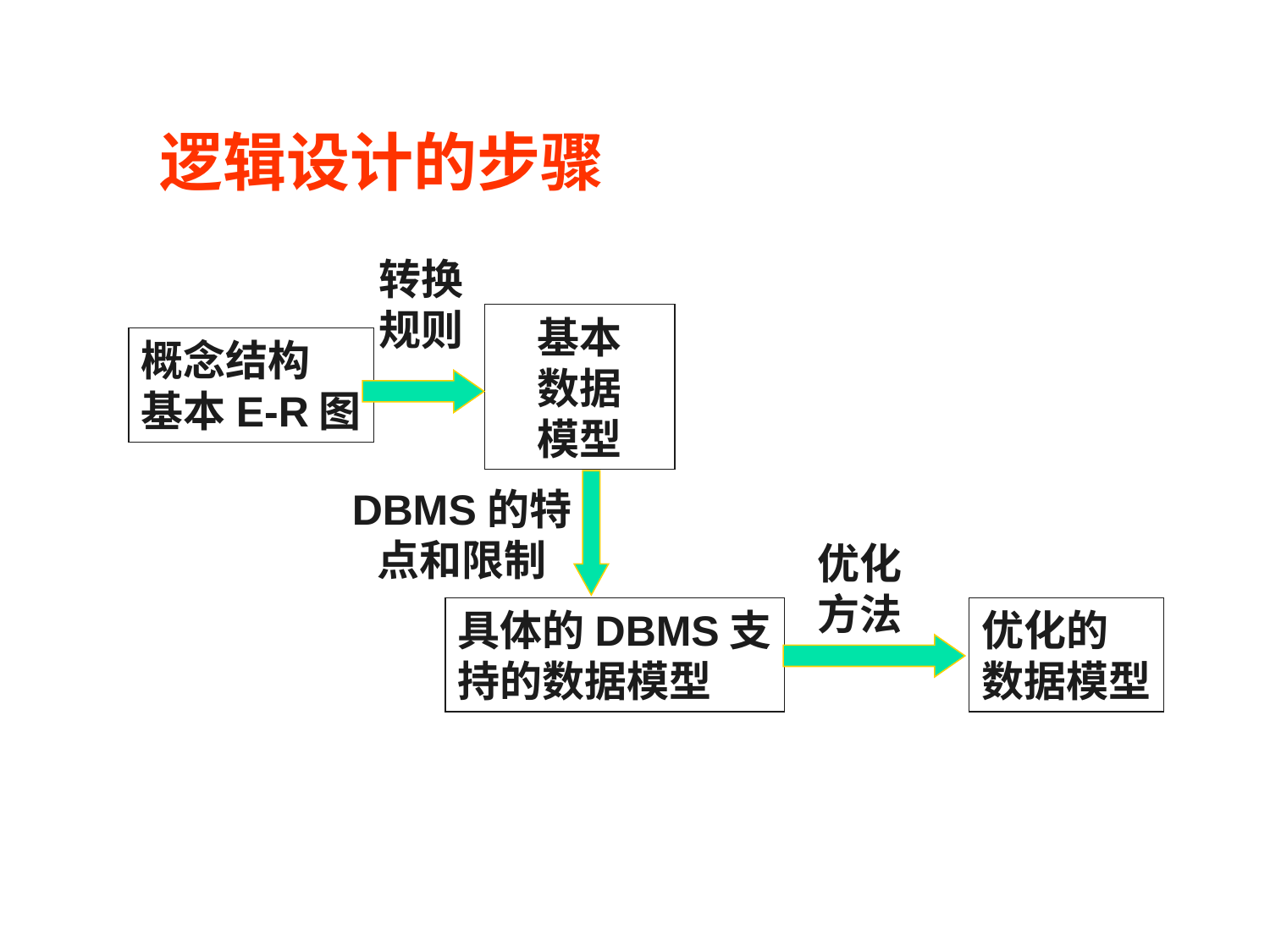

逻辑设计的步骤
转换
规则
基本
数据
模型
概念结构
基本E-R图

DBMS的特
点和限制
优化
方法
具体的DBMS支
持的数据模型
优化的
数据模型